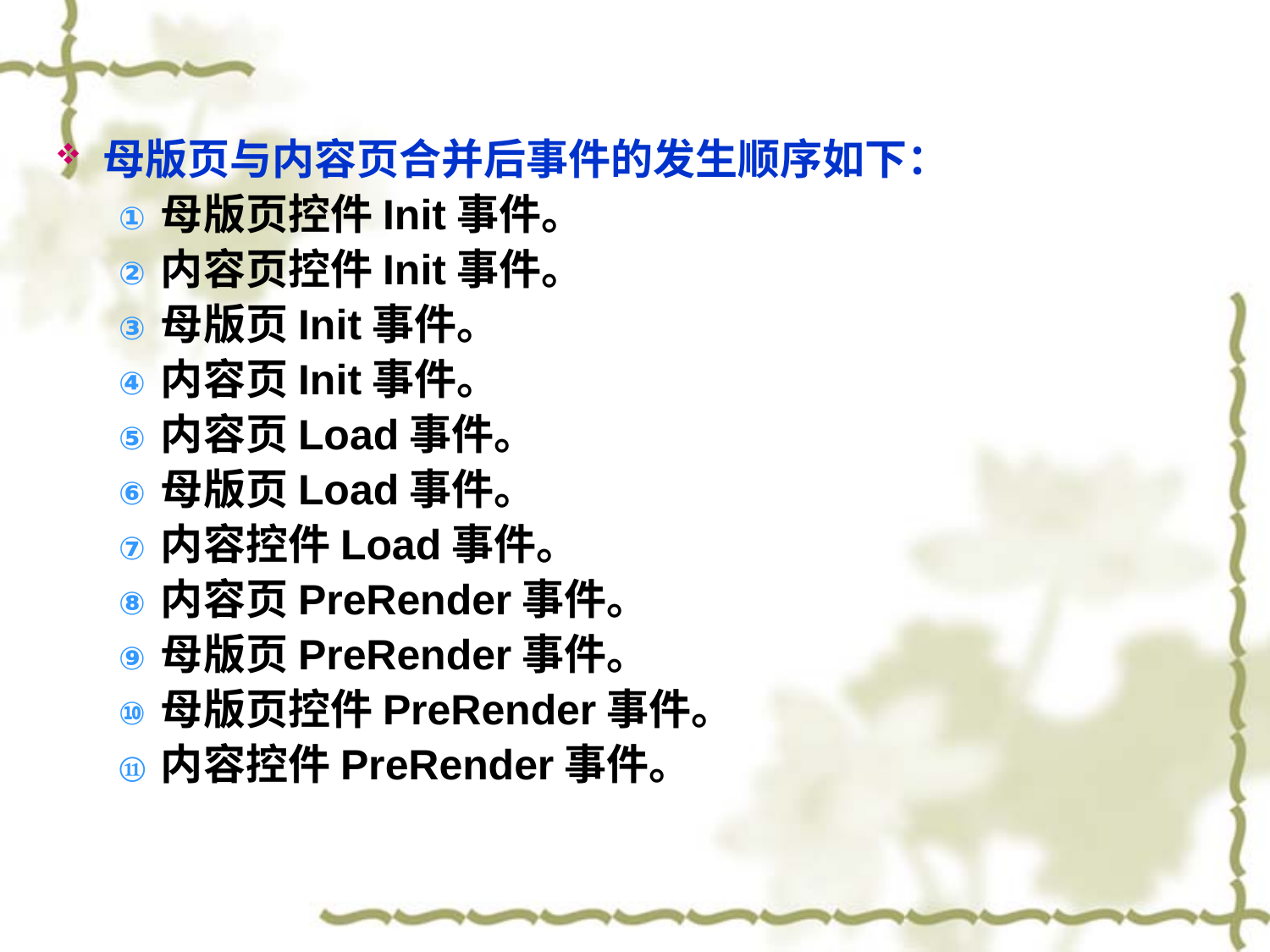

母版页与内容页合并后事件的发生顺序如下：
母版页控件Init事件。
内容页控件Init事件。
母版页Init事件。
内容页Init事件。
内容页Load事件。
母版页Load事件。
内容控件Load事件。
内容页PreRender事件。
母版页PreRender事件。
母版页控件PreRender事件。
内容控件PreRender事件。